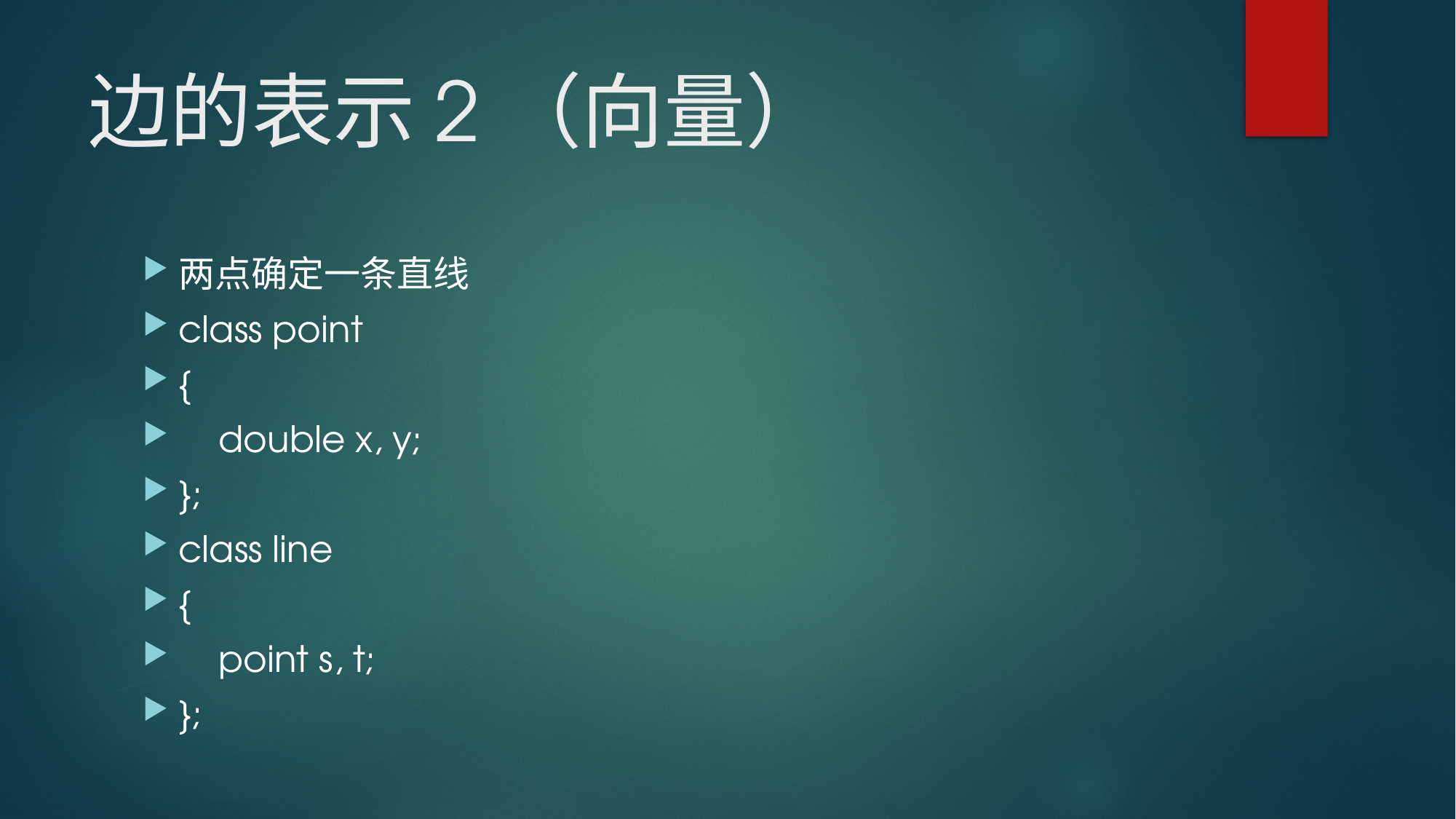

# 边的表示2（向量）
两点确定一条直线
class point
{
    double x, y;
};
class line
{
    point s, t;
};